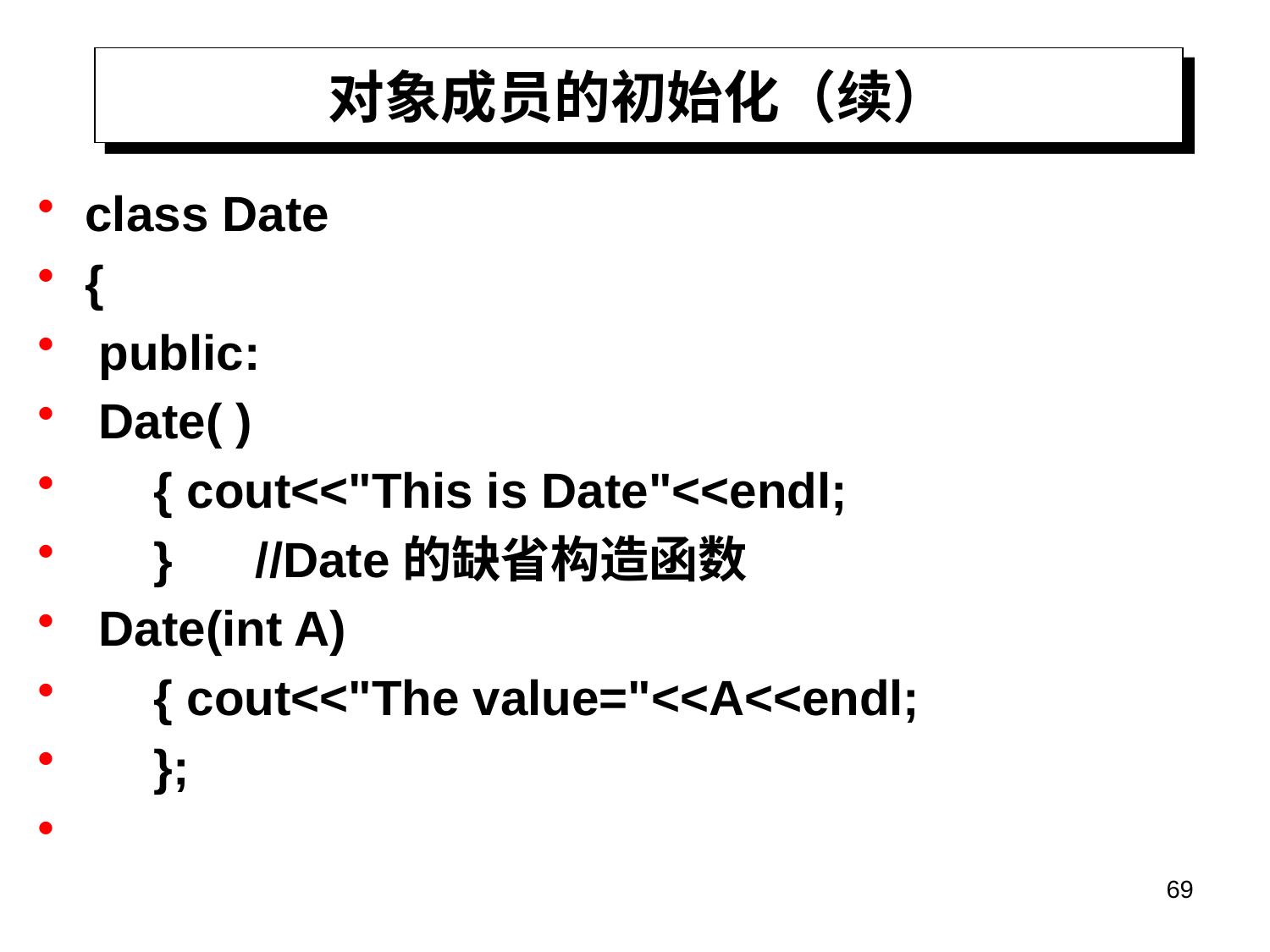

# 对象成员的初始化（续）
class Date
{
 public:
 Date( )
     { cout<<"This is Date"<<endl;
     }      //Date的缺省构造函数
 Date(int A)
     { cout<<"The value="<<A<<endl;
     };

69